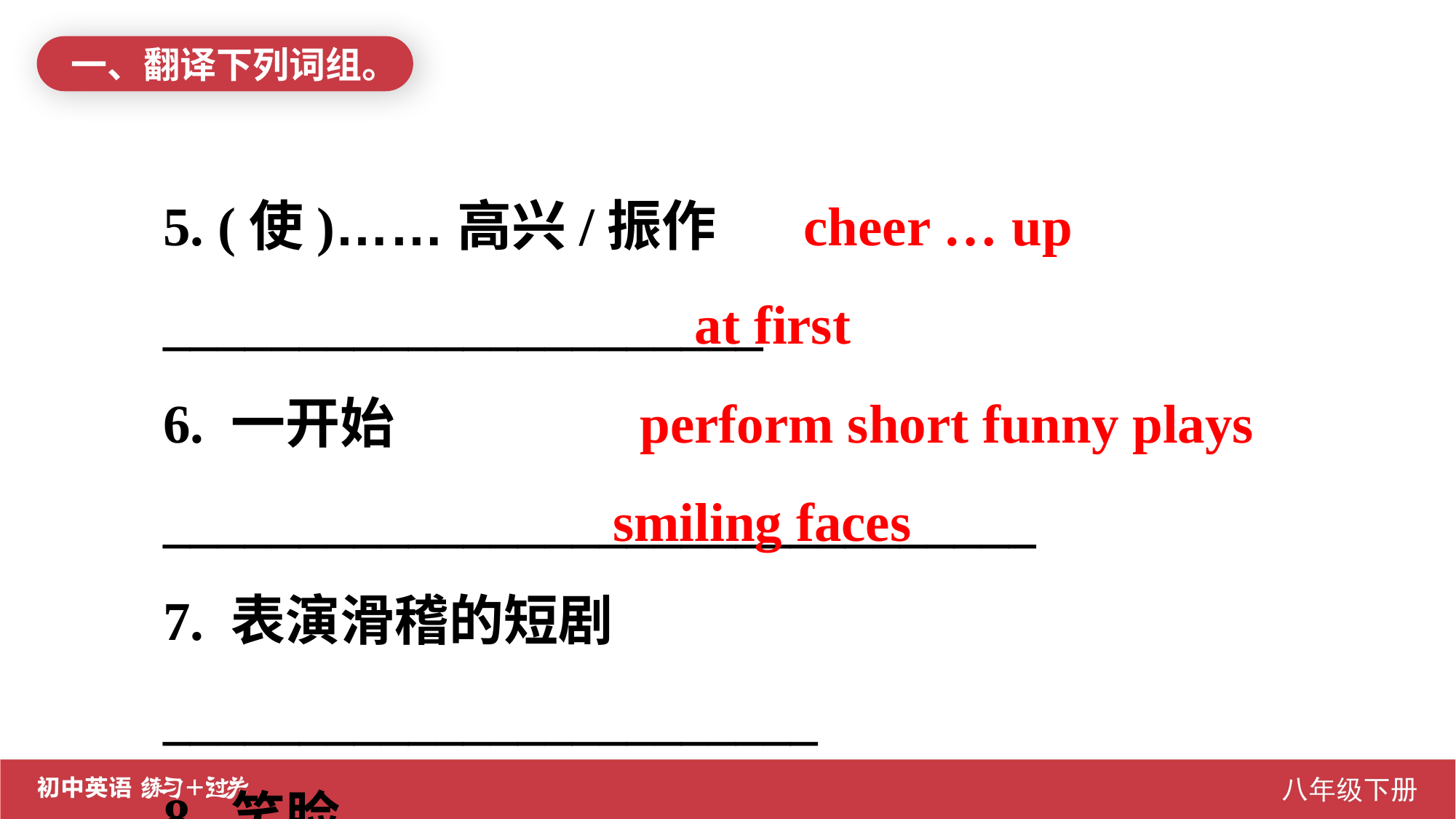

一、翻译下列词组。
5. (使)……高兴/振作  ______________________
6. 一开始  ________________________________
7. 表演滑稽的短剧  ________________________
8. 笑脸  __________________________________
                     cheer … up
             at first
         perform short funny plays
       smiling faces